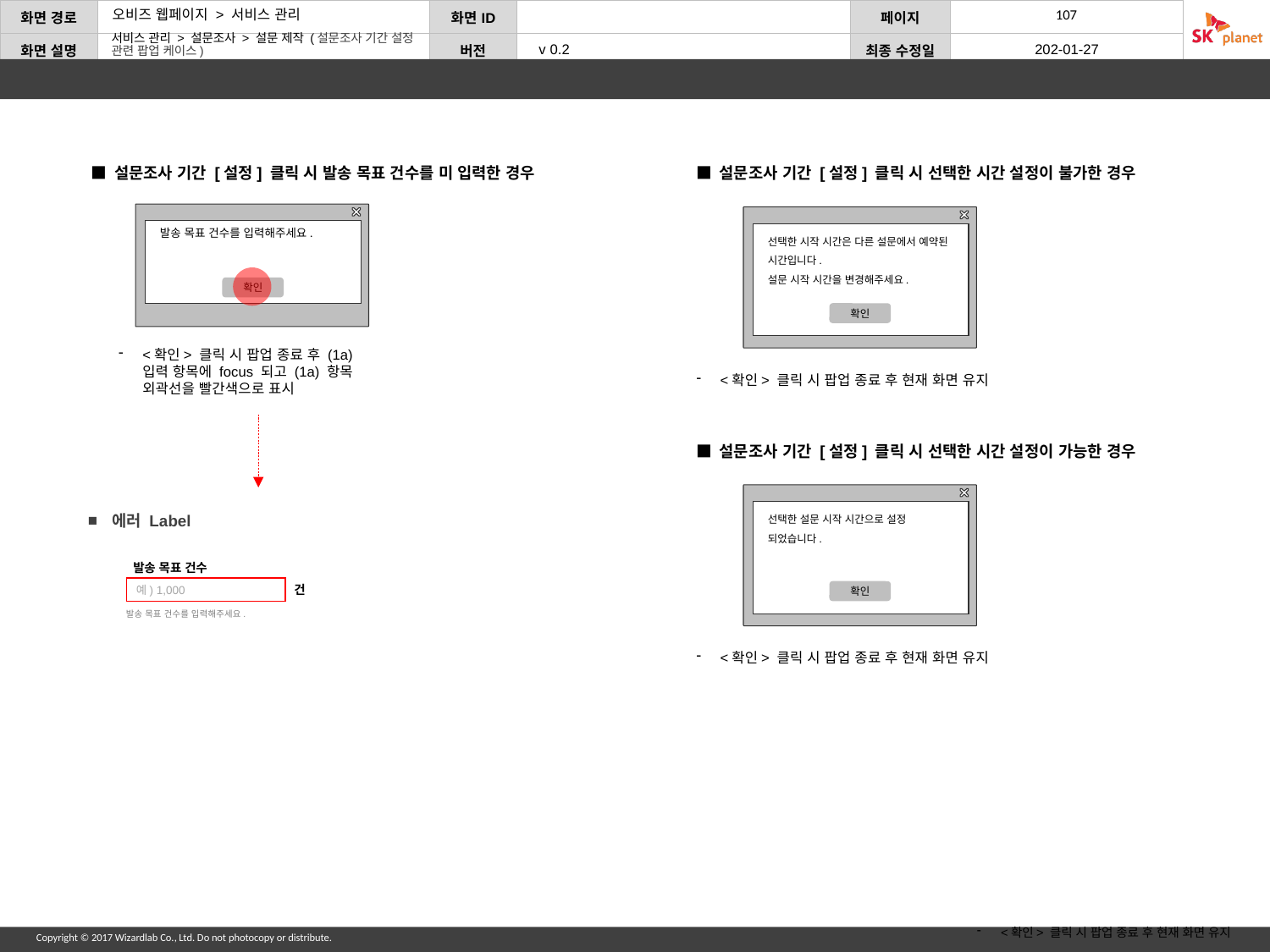

서비스 관리 > 설문조사 > 설문 제작 (설문조사 기간 설정 관련 팝업 케이스)
■ 설문조사 기간 [설정] 클릭 시 발송 목표 건수를 미 입력한 경우
■ 설문조사 기간 [설정] 클릭 시 선택한 시간 설정이 불가한 경우

발송 목표 건수를 입력해주세요.

확인

선택한 시작 시간은 다른 설문에서 예약된 시간입니다.
설문 시작 시간을 변경해주세요.
확인

<확인> 클릭 시 팝업 종료 후 (1a) 입력 항목에 focus 되고 (1a) 항목 외곽선을 빨간색으로 표시
<확인> 클릭 시 팝업 종료 후 현재 화면 유지
■ 설문조사 기간 [설정] 클릭 시 선택한 시간 설정이 가능한 경우

선택한 설문 시작 시간으로 설정 되었습니다.

확인
에러 Label
발송 목표 건수
건
예) 1,000
발송 목표 건수를 입력해주세요.
<확인> 클릭 시 팝업 종료 후 현재 화면 유지
<확인> 클릭 시 팝업 종료 후 현재 화면 유지